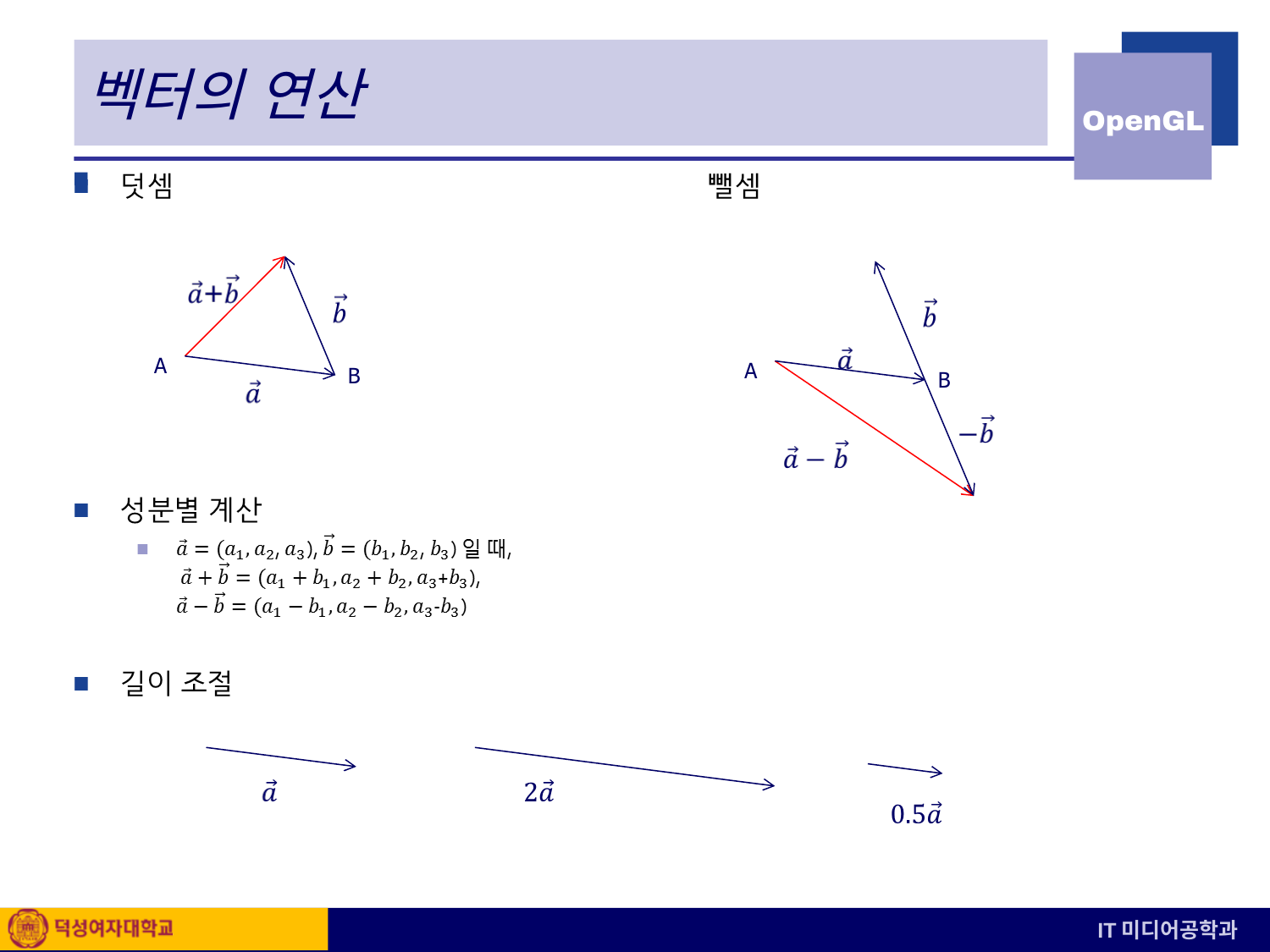

# 벡터의 연산

A
A
B
B